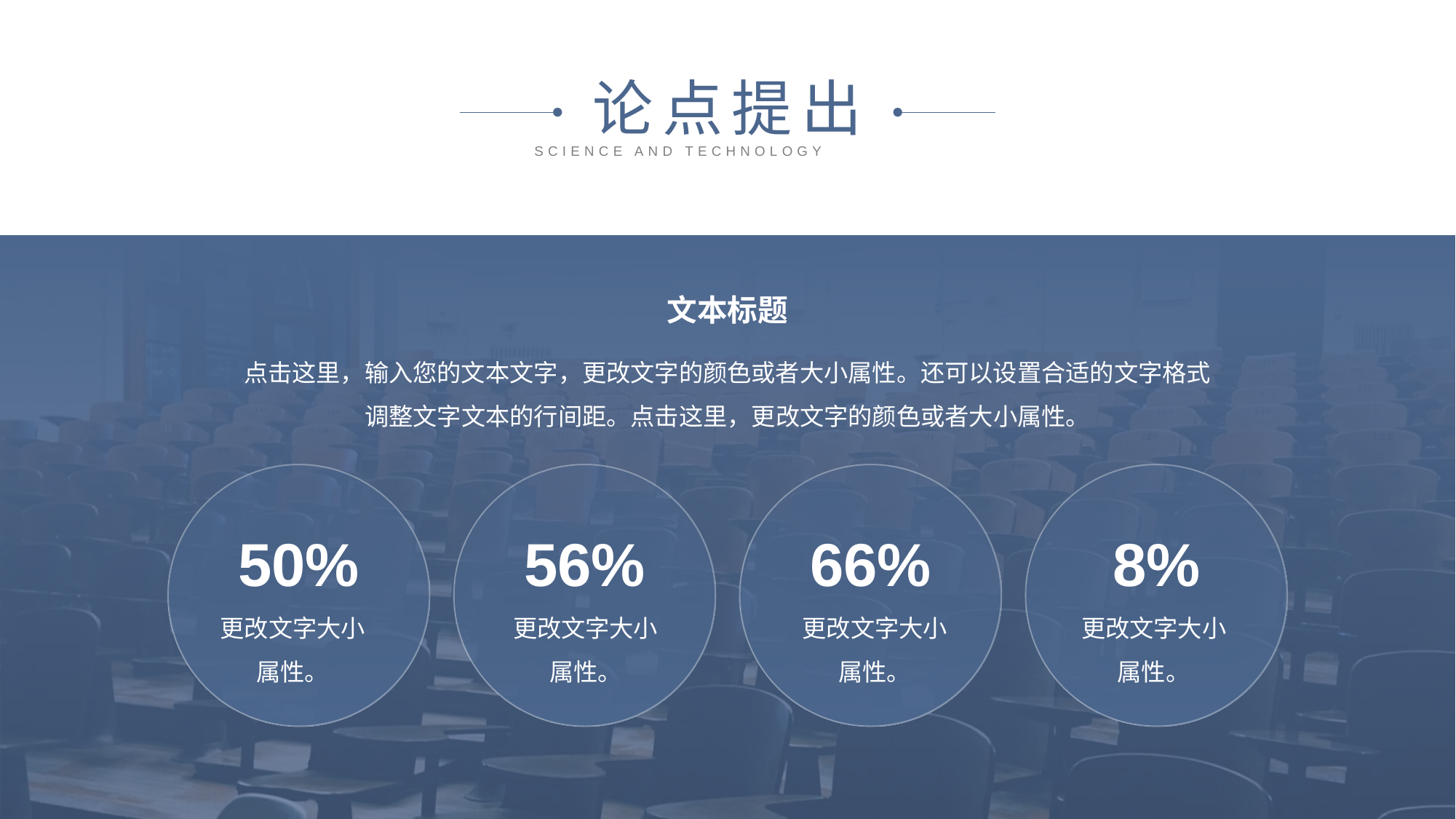

论点提出
SCIENCE AND TECHNOLOGY

文本标题
点击这里，输入您的文本文字，更改文字的颜色或者大小属性。还可以设置合适的文字格式
调整文字文本的行间距。点击这里，更改文字的颜色或者大小属性。

50%
56%
66%
8%
更改文字大小属性。
更改文字大小属性。
更改文字大小属性。
更改文字大小属性。